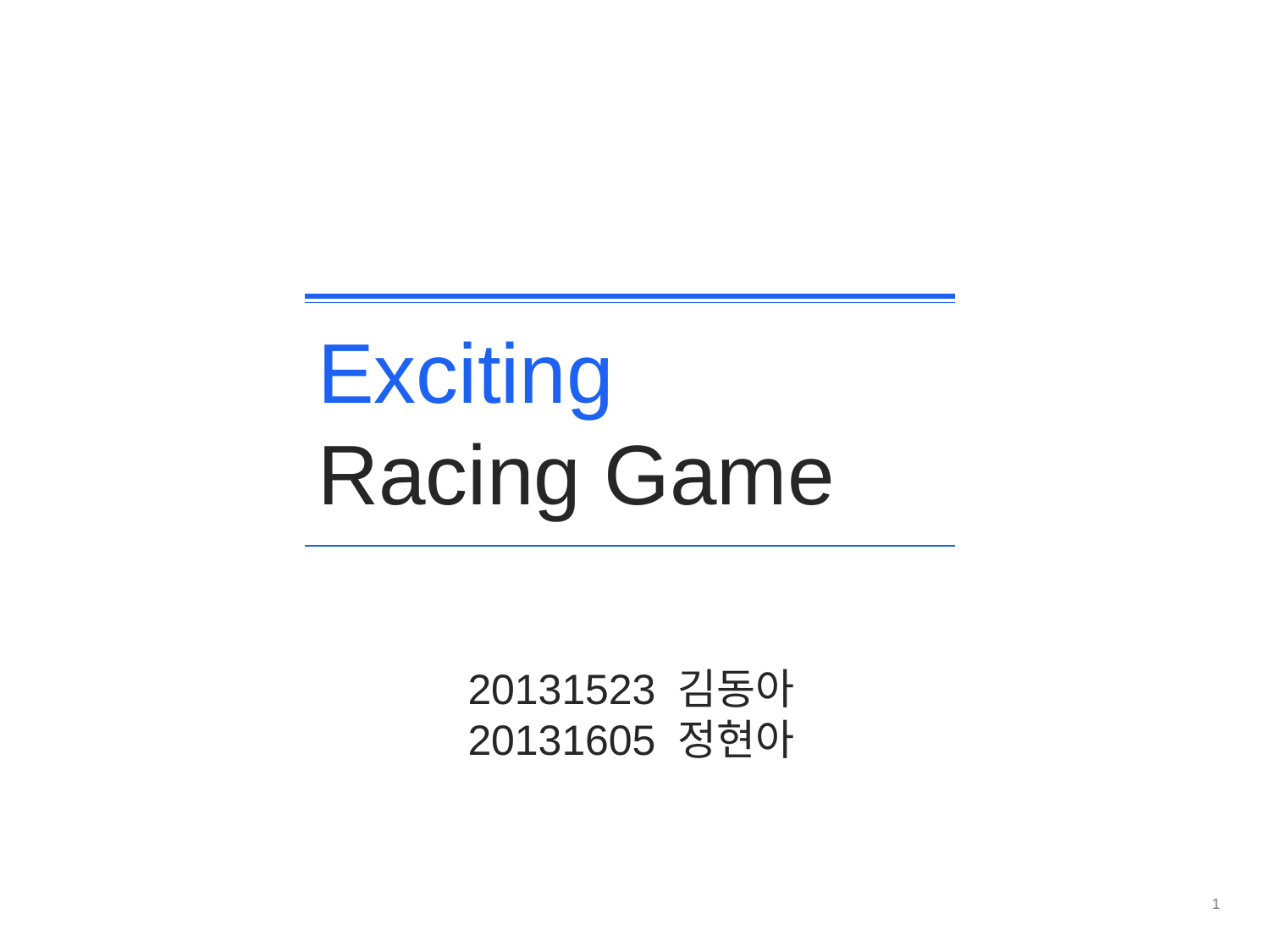

Exciting
Racing Game
20131523 김동아
20131605 정현아